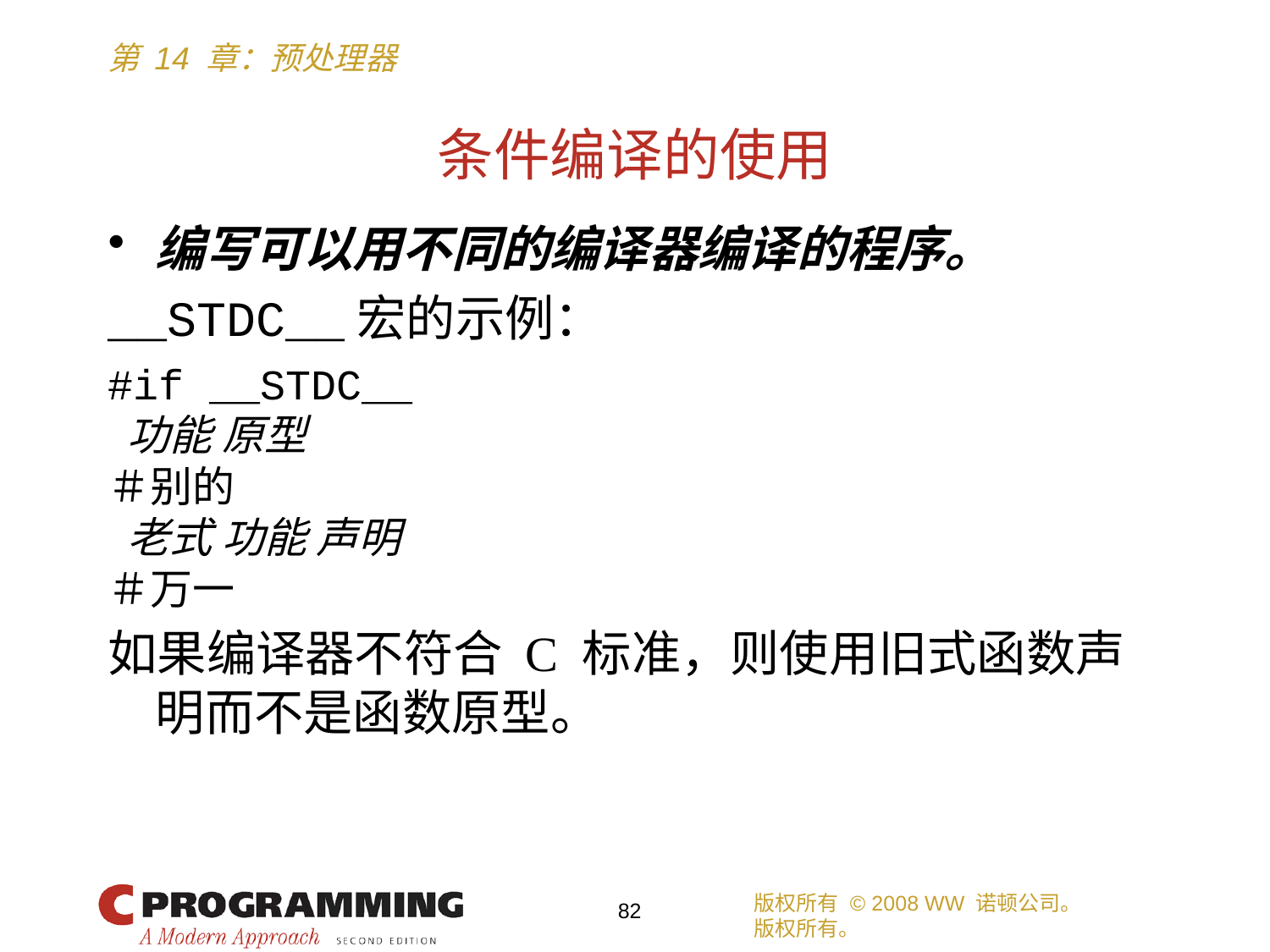

# 条件编译的使用
编写可以用不同的编译器编译的程序。
__STDC__宏的示例：
#if __STDC__
 功能 原型
＃别的
 老式 功能 声明
＃万一
如果编译器不符合 C 标准，则使用旧式函数声明而不是函数原型。

版权所有 © 2008 WW 诺顿公司。
版权所有。
82